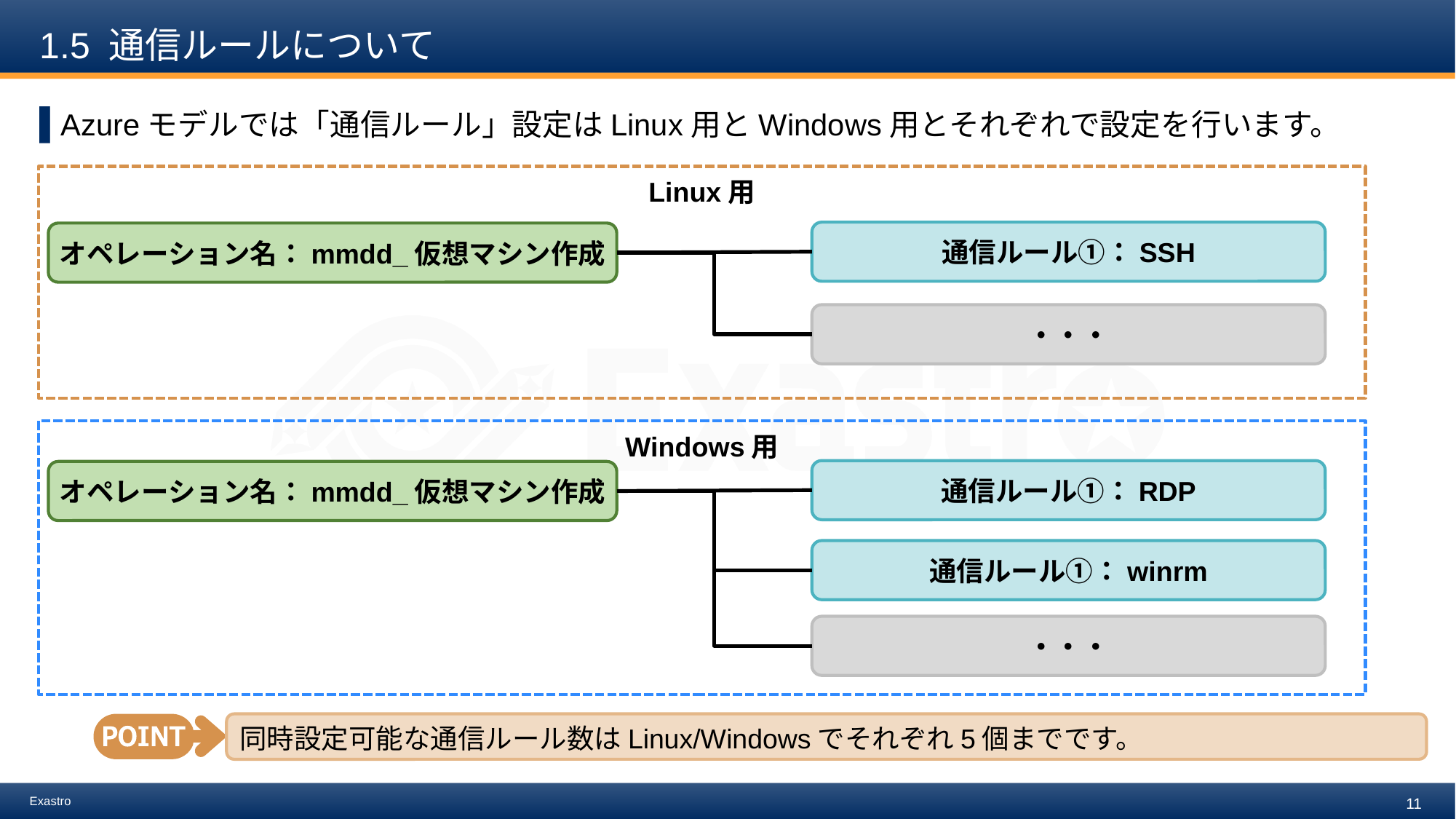

# 1.5 通信ルールについて
Azureモデルでは「通信ルール」設定はLinux用とWindows用とそれぞれで設定を行います。
Linux用
通信ルール①：SSH
オペレーション名：mmdd_仮想マシン作成
・・・
Windows用
通信ルール①：RDP
オペレーション名：mmdd_仮想マシン作成
通信ルール①：winrm
・・・

同時設定可能な通信ルール数はLinux/Windowsでそれぞれ5個までです。